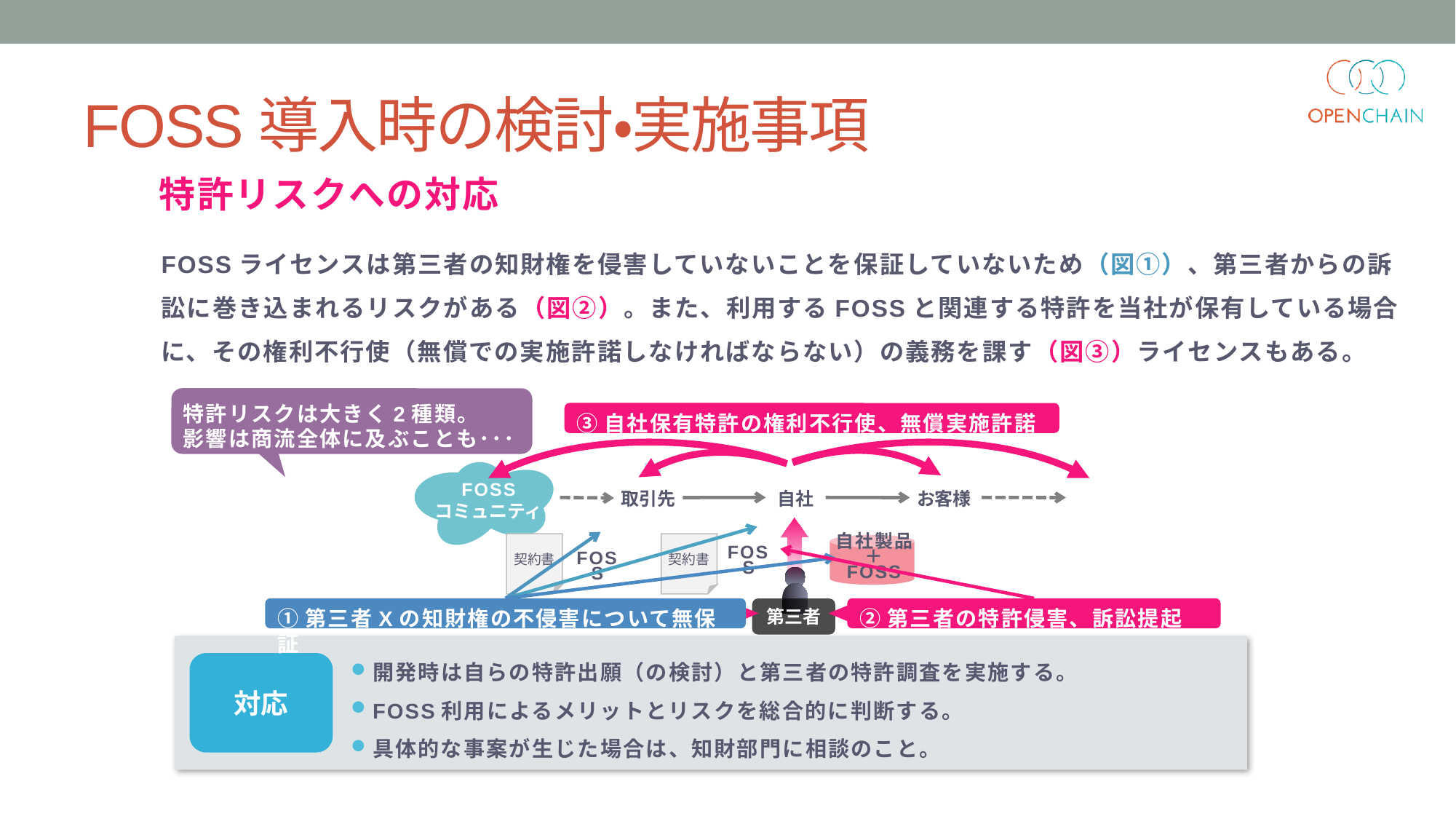

# FOSS導入時の検討・実施事項
特許リスクへの対応
FOSSライセンスは第三者の知財権を侵害していないことを保証していないため（図①）、第三者からの訴訟に巻き込まれるリスクがある（図②）。また、利用するFOSSと関連する特許を当社が保有している場合に、その権利不行使（無償での実施許諾しなければならない）の義務を課す（図③）ライセンスもある。

特許リスクは大きく2種類。
影響は商流全体に及ぶことも･･･
③自社保有特許の権利不行使、無償実施許諾

FOSS
コミュニティ
自社
取引先
お客様

自社製品
＋
FOSS

契約書
契約書
FOSS
FOSS

第三者
①第三者Xの知財権の不侵害について無保証

②第三者の特許侵害、訴訟提起

開発時は自らの特許出願（の検討）と第三者の特許調査を実施する。
FOSS利用によるメリットとリスクを総合的に判断する。
具体的な事案が生じた場合は、知財部門に相談のこと。
対応